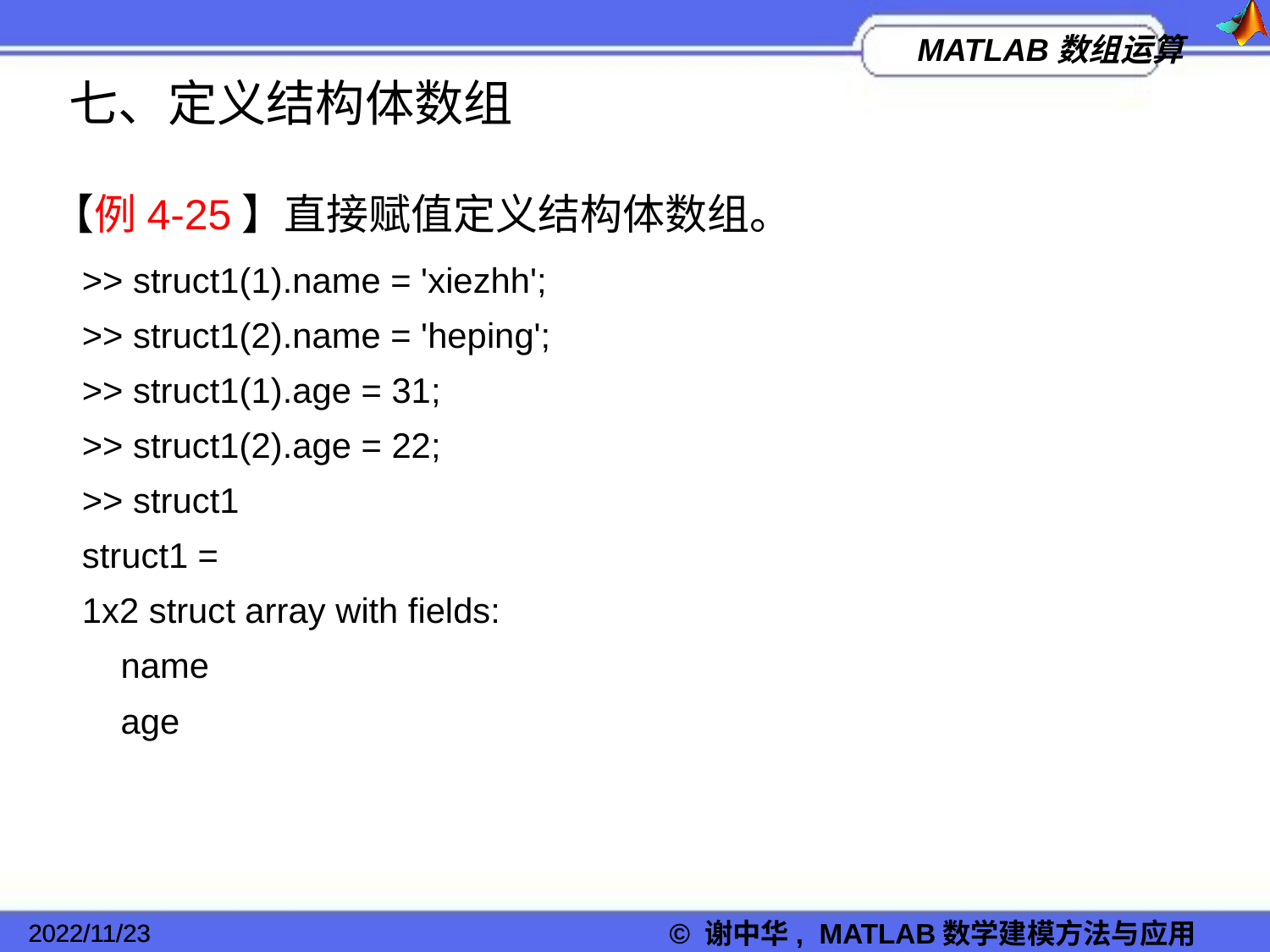

七、定义结构体数组
【例4-25】直接赋值定义结构体数组。
>> struct1(1).name = 'xiezhh';
>> struct1(2).name = 'heping';
>> struct1(1).age = 31;
>> struct1(2).age = 22;
>> struct1
struct1 =
1x2 struct array with fields:
    name
    age
2022/11/23
© 谢中华,  MATLAB数学建模方法与应用